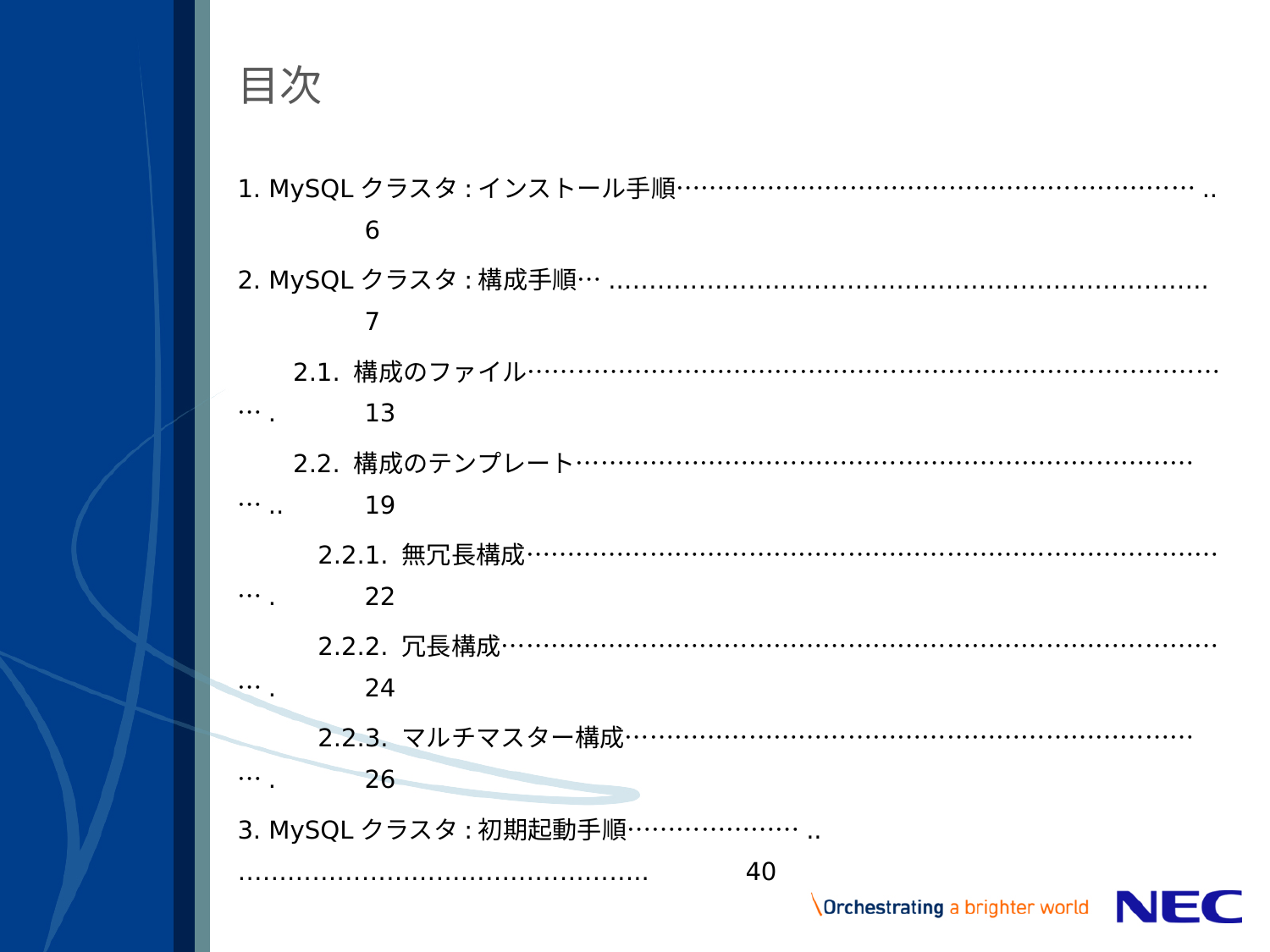

# 目次
1. MySQLクラスタ:インストール手順………………………………………………………..	6
2. MySQLクラスタ:構成手順…..……………………………………………………………..	7
　　2.1. 構成のファイル…………………………………………………………………………….	13
　　2.2. 構成のテンプレート……………………………………………………………………..	19
　　　2.2.1. 無冗長構成…………………………………………………………………………….	22
　　　2.2.2. 冗長構成……………………………………………………………………………….	24
　　　2.2.3. マルチマスター構成……………………………………………………………….	26
3. MySQLクラスタ:初期起動手順…………………..…………………………………………..	40